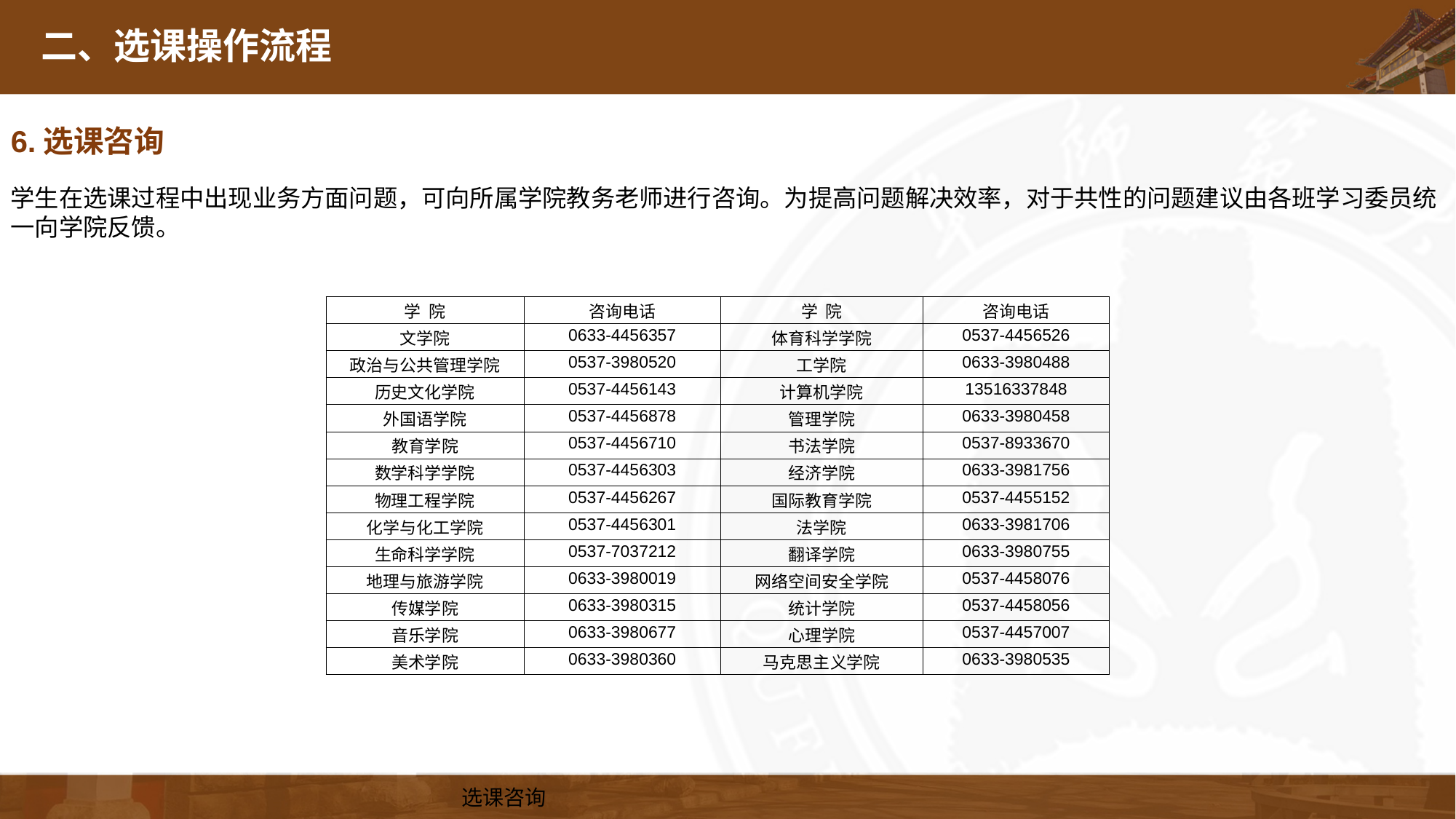

二、选课操作流程
6.选课咨询
学生在选课过程中出现业务方面问题，可向所属学院教务老师进行咨询。为提高问题解决效率，对于共性的问题建议由各班学习委员统一向学院反馈。
| 学 院 | 咨询电话 | 学 院 | 咨询电话 |
| --- | --- | --- | --- |
| 文学院 | 0633-4456357 | 体育科学学院 | 0537-4456526 |
| 政治与公共管理学院 | 0537-3980520 | 工学院 | 0633-3980488 |
| 历史文化学院 | 0537-4456143 | 计算机学院 | 13516337848 |
| 外国语学院 | 0537-4456878 | 管理学院 | 0633-3980458 |
| 教育学院 | 0537-4456710 | 书法学院 | 0537-8933670 |
| 数学科学学院 | 0537-4456303 | 经济学院 | 0633-3981756 |
| 物理工程学院 | 0537-4456267 | 国际教育学院 | 0537-4455152 |
| 化学与化工学院 | 0537-4456301 | 法学院 | 0633-3981706 |
| 生命科学学院 | 0537-7037212 | 翻译学院 | 0633-3980755 |
| 地理与旅游学院 | 0633-3980019 | 网络空间安全学院 | 0537-4458076 |
| 传媒学院 | 0633-3980315 | 统计学院 | 0537-4458056 |
| 音乐学院 | 0633-3980677 | 心理学院 | 0537-4457007 |
| 美术学院 | 0633-3980360 | 马克思主义学院 | 0633-3980535 |
10
选课咨询